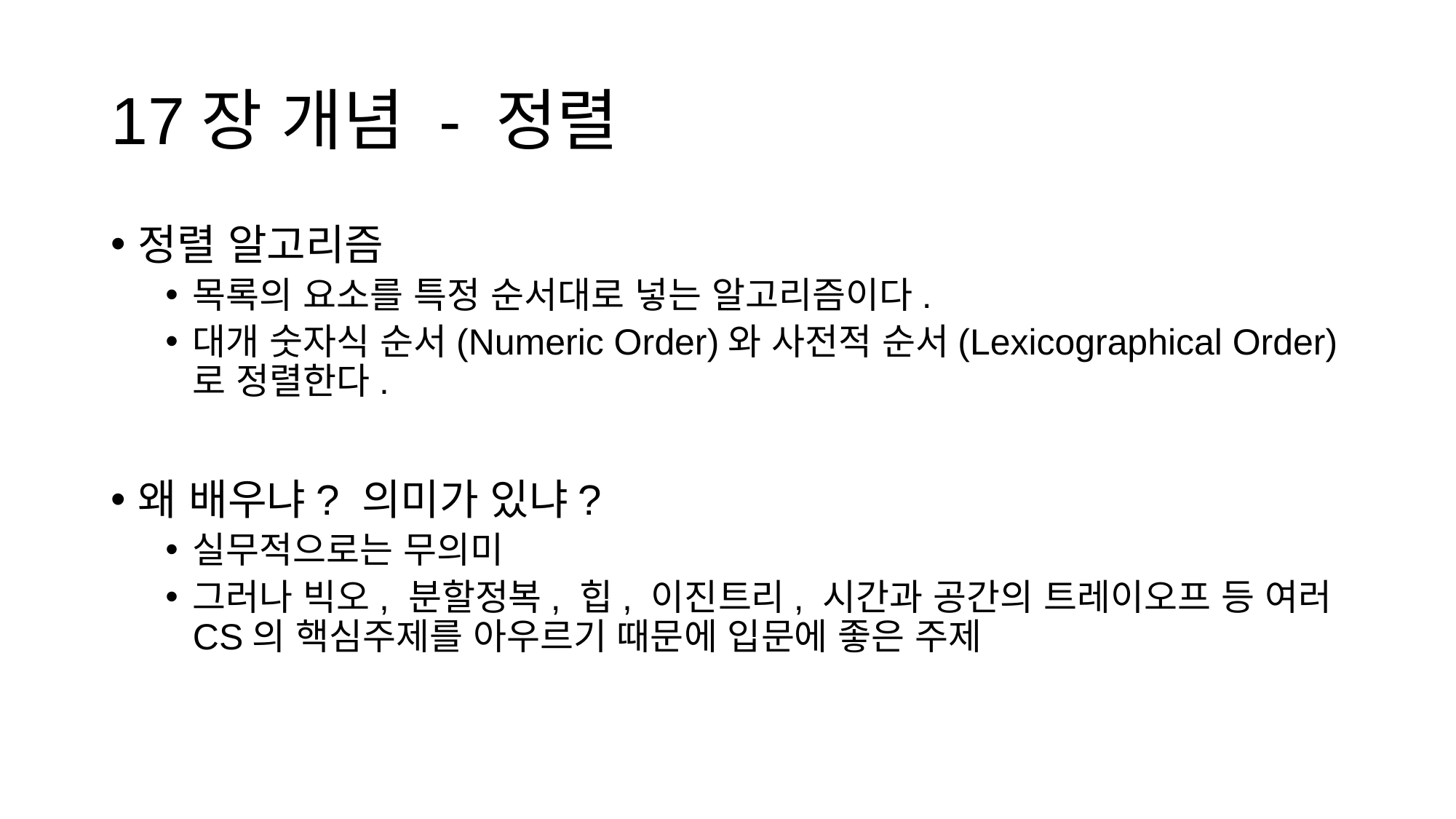

# 17장 개념 - 정렬
정렬 알고리즘
목록의 요소를 특정 순서대로 넣는 알고리즘이다.
대개 숫자식 순서(Numeric Order)와 사전적 순서(Lexicographical Order)로 정렬한다.

왜 배우냐? 의미가 있냐?
실무적으로는 무의미
그러나 빅오, 분할정복, 힙, 이진트리, 시간과 공간의 트레이오프 등 여러 CS의 핵심주제를 아우르기 때문에 입문에 좋은 주제